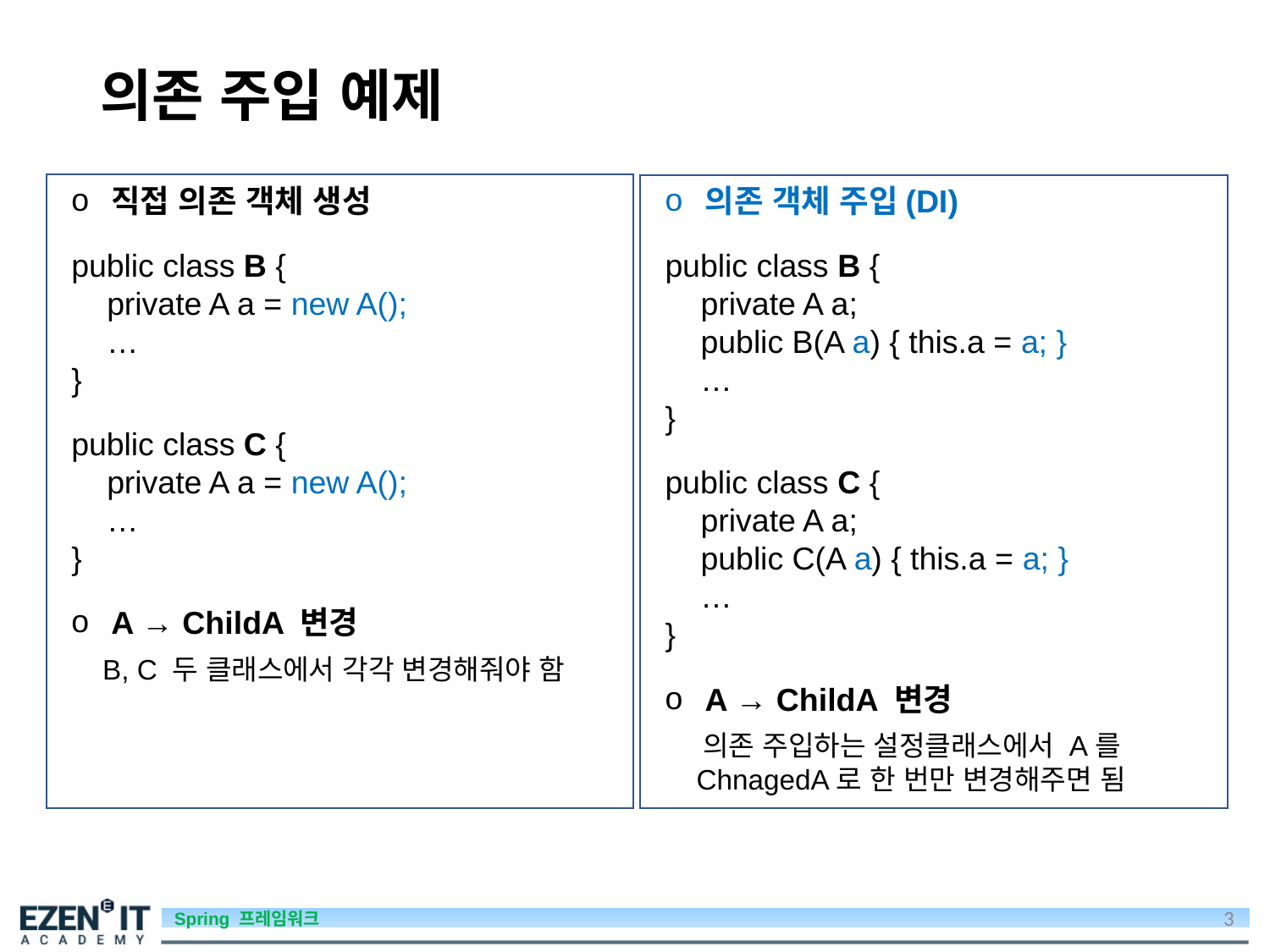

# 의존 주입 예제
직접 의존 객체 생성
public class B {
    private A a = new A();
    …
}
public class C {
    private A a = new A();
    …
}
A → ChildA 변경
    B, C 두 클래스에서 각각 변경해줘야 함
의존 객체 주입(DI)
public class B {
    private A a;
    public B(A a) { this.a = a; }
    …
}
public class C {
    private A a;
    public C(A a) { this.a = a; }
    …
}
A → ChildA 변경
    의존 주입하는 설정클래스에서 A를
    ChnagedA로 한 번만 변경해주면 됨
3